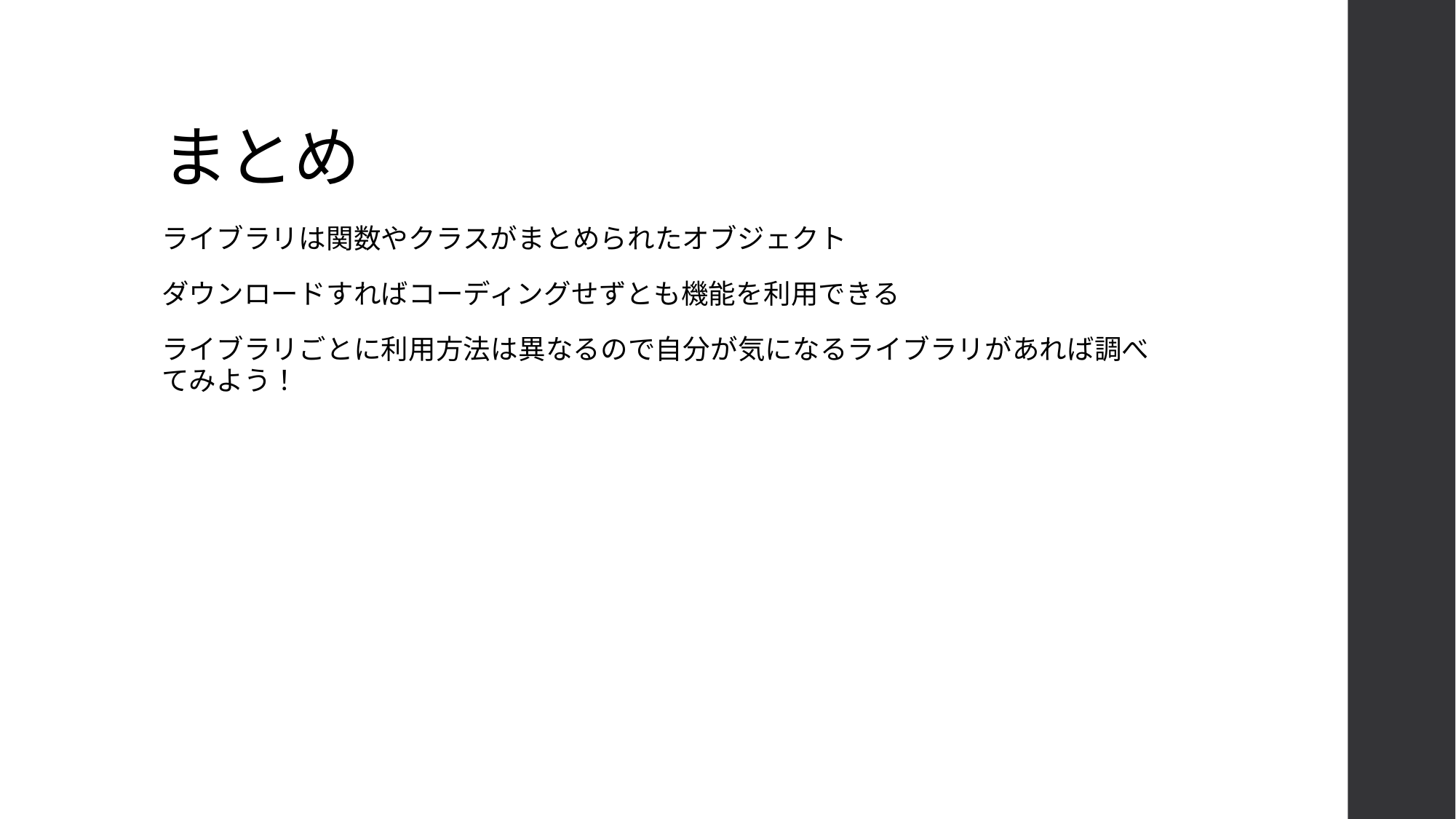

# まとめ
ライブラリは関数やクラスがまとめられたオブジェクト
ダウンロードすればコーディングせずとも機能を利用できる
ライブラリごとに利用方法は異なるので自分が気になるライブラリがあれば調べてみよう！